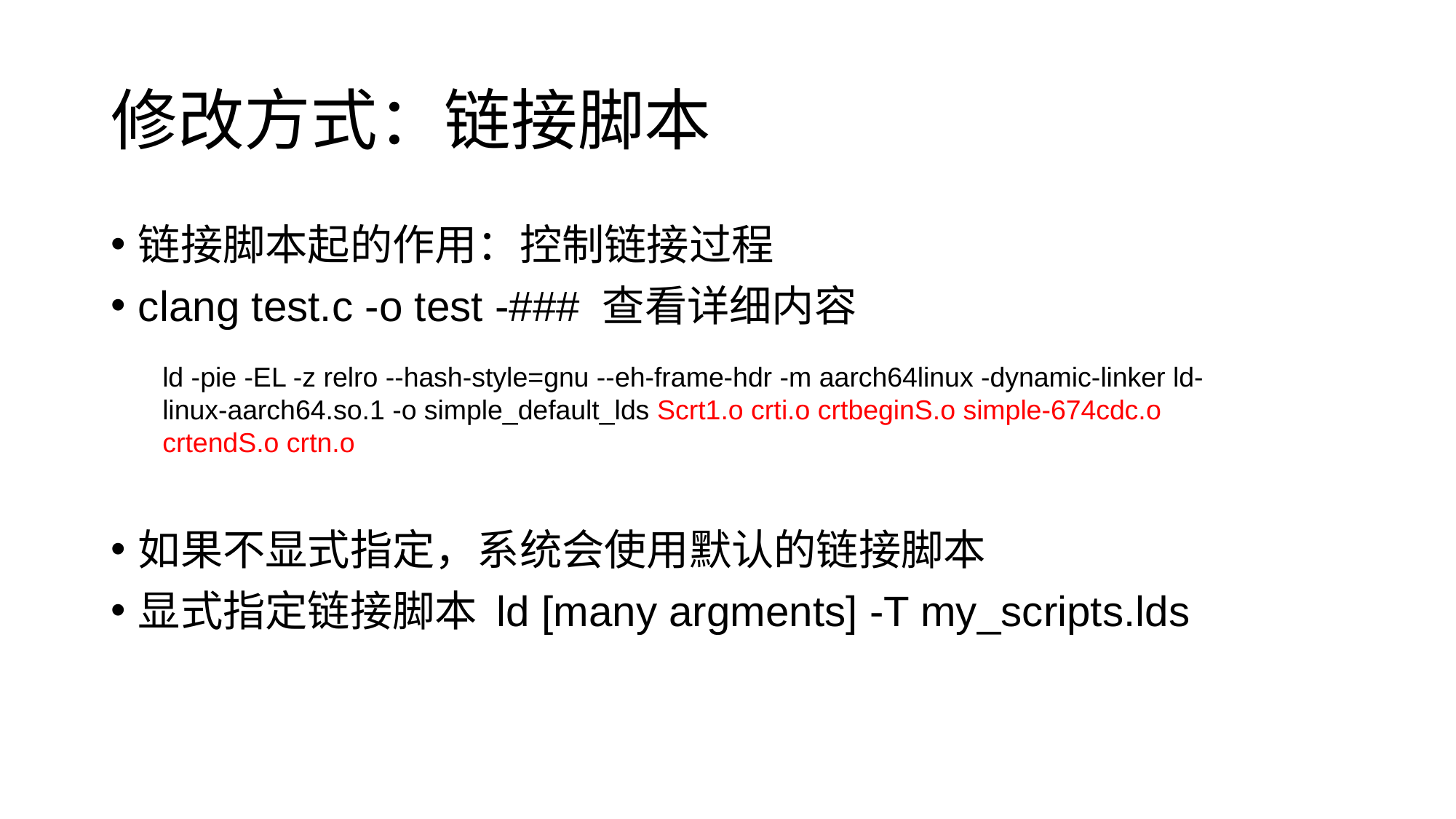

# 修改方式：链接脚本
链接脚本起的作用：控制链接过程
clang test.c -o test -### 查看详细内容

如果不显式指定，系统会使用默认的链接脚本
显式指定链接脚本 ld [many argments] -T my_scripts.lds

ld -pie -EL -z relro --hash-style=gnu --eh-frame-hdr -m aarch64linux -dynamic-linker ld-linux-aarch64.so.1 -o simple_default_lds Scrt1.o crti.o crtbeginS.o simple-674cdc.o crtendS.o crtn.o